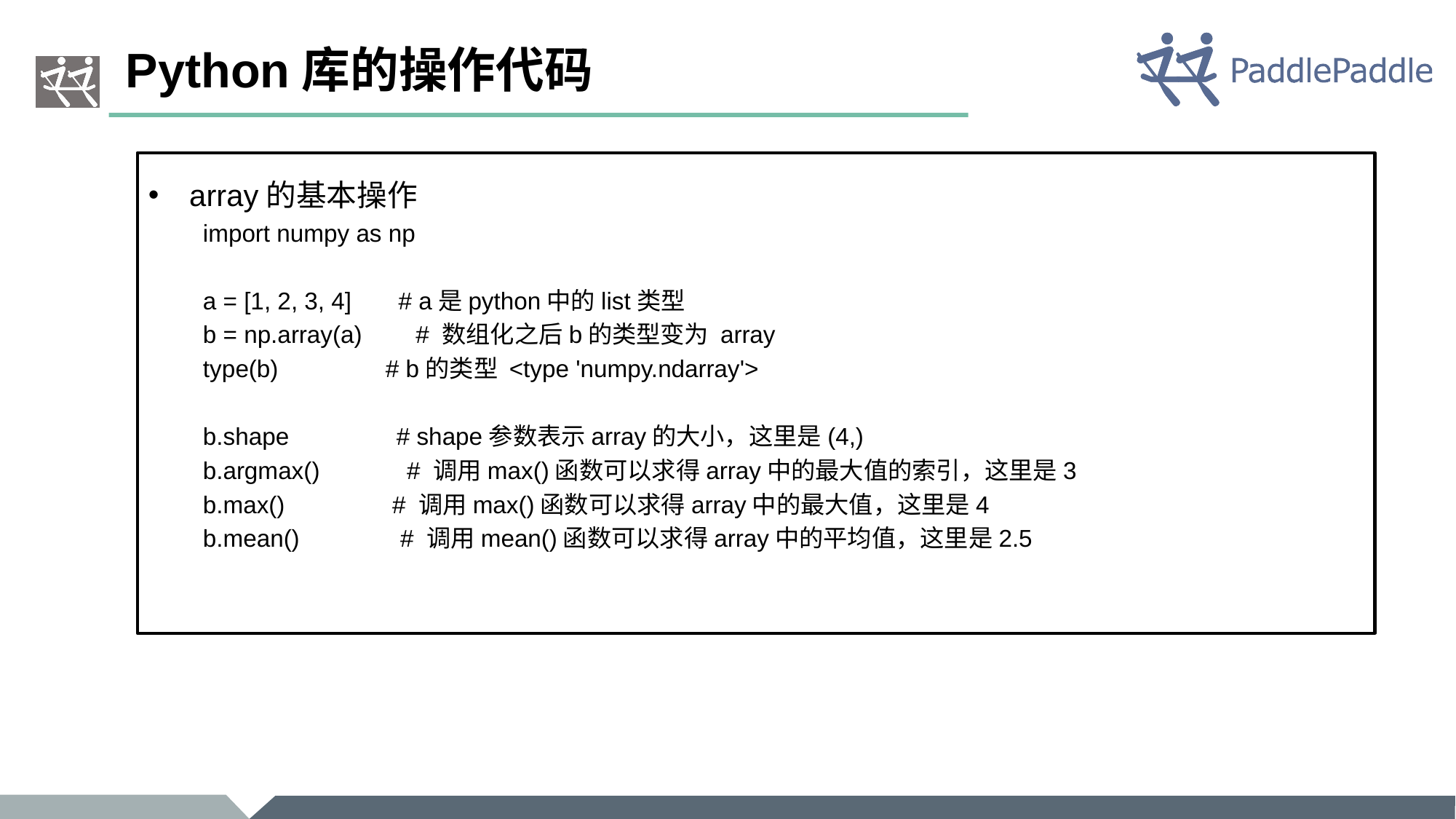

# Python库的操作代码
array的基本操作
import numpy as np

a = [1, 2, 3, 4]       # a是python中的list类型
b = np.array(a)        # 数组化之后b的类型变为 array
type(b)                # b的类型 <type 'numpy.ndarray'>

b.shape                # shape参数表示array的大小，这里是(4,)
b.argmax()             # 调用max()函数可以求得array中的最大值的索引，这里是3
b.max()                # 调用max()函数可以求得array中的最大值，这里是4
b.mean()               # 调用mean()函数可以求得array中的平均值，这里是2.5